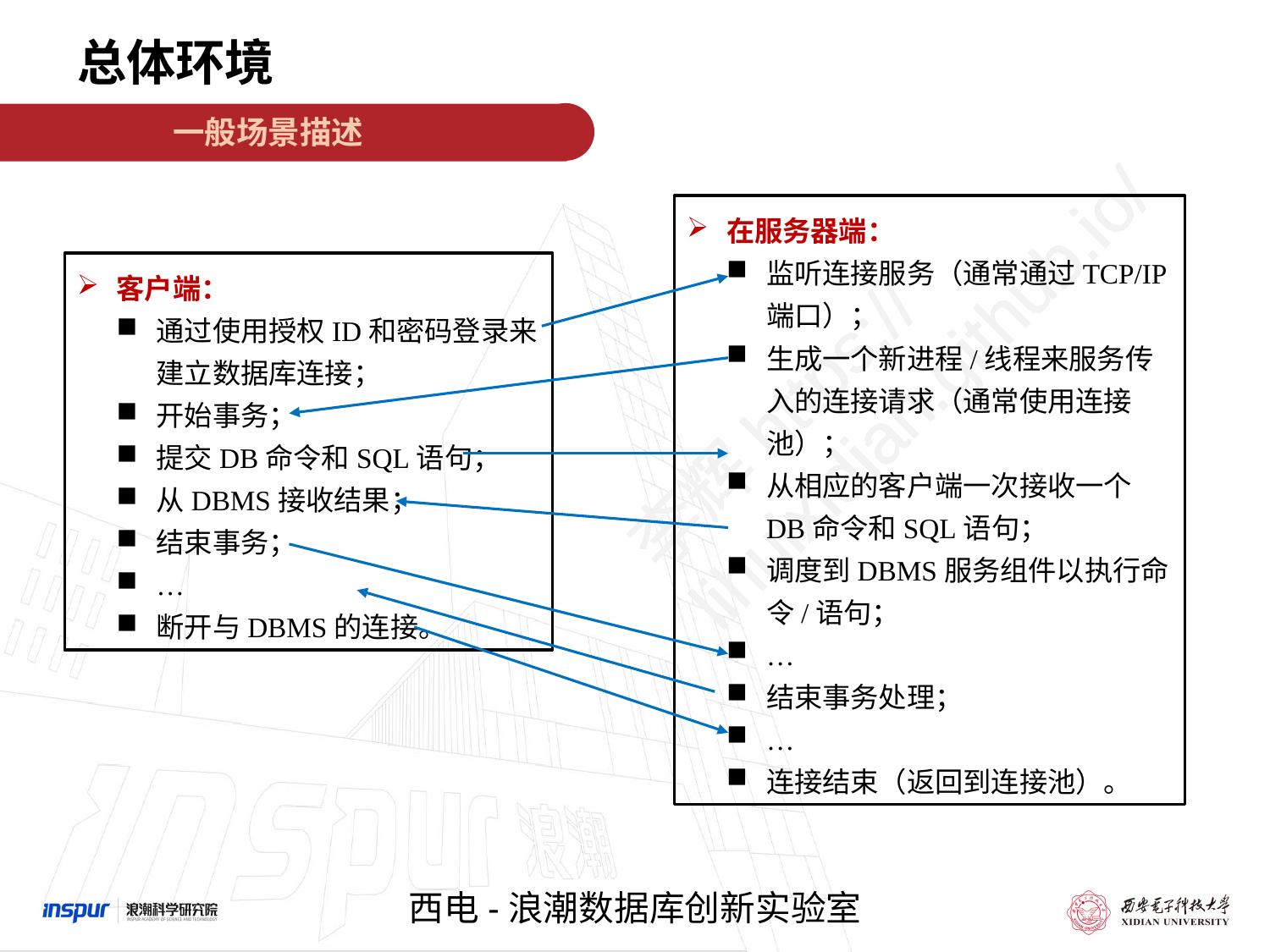

总体环境

一般场景描述
在服务器端：
监听连接服务（通常通过TCP/IP端口）；
生成一个新进程/线程来服务传入的连接请求（通常使用连接池）；
从相应的客户端一次接收一个DB命令和SQL语句；
调度到DBMS服务组件以执行命令/语句；
…
结束事务处理；
…
连接结束（返回到连接池）。
客户端：
通过使用授权ID和密码登录来建立数据库连接；
开始事务；
提交DB命令和SQL语句；
从DBMS接收结果；
结束事务；
…
断开与DBMS的连接。